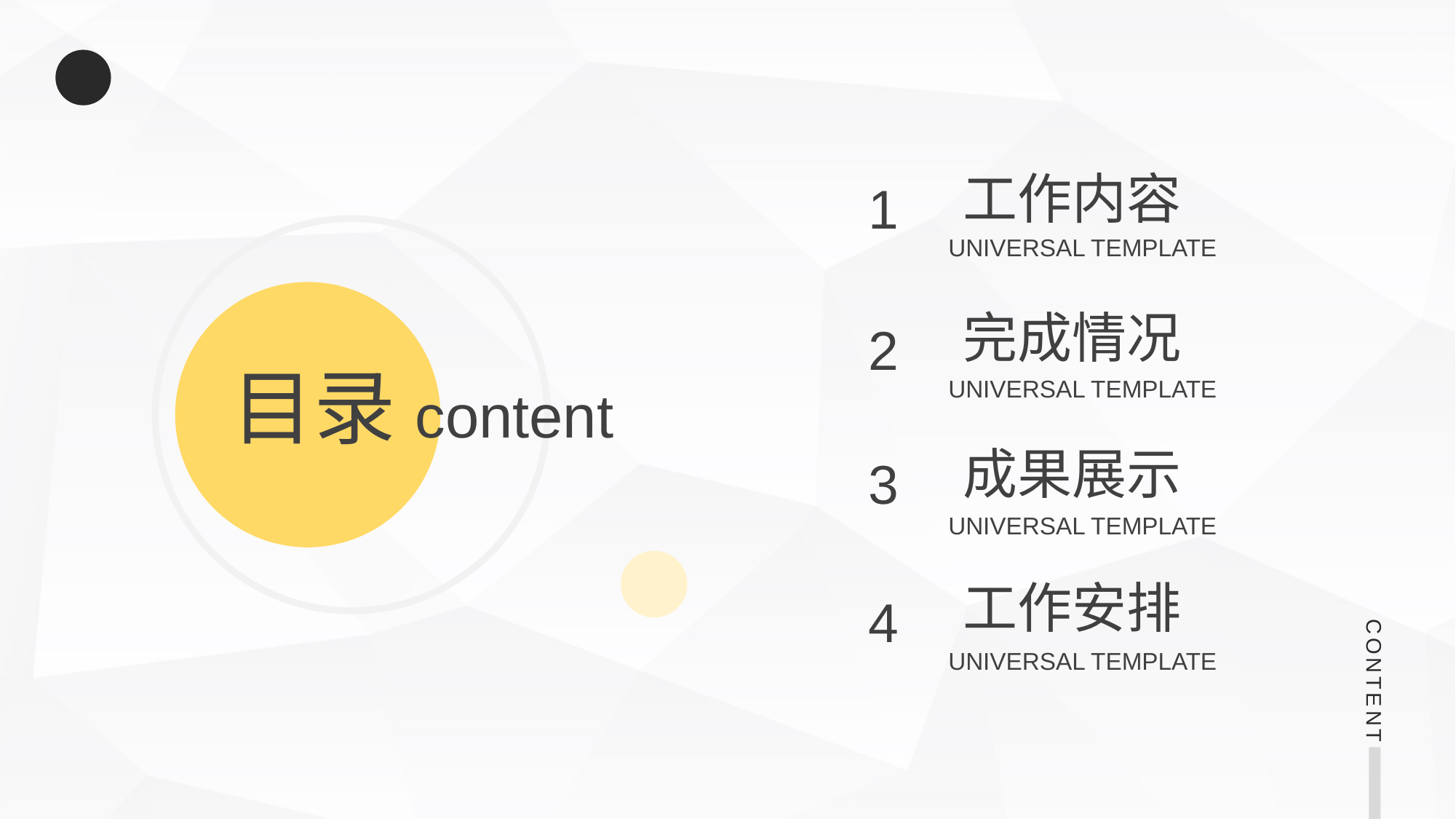

工作内容
1
UNIVERSAL TEMPLATE

完成情况
2
UNIVERSAL TEMPLATE
目录content
成果展示
3
UNIVERSAL TEMPLATE

工作安排
4
UNIVERSAL TEMPLATE
CONTENT